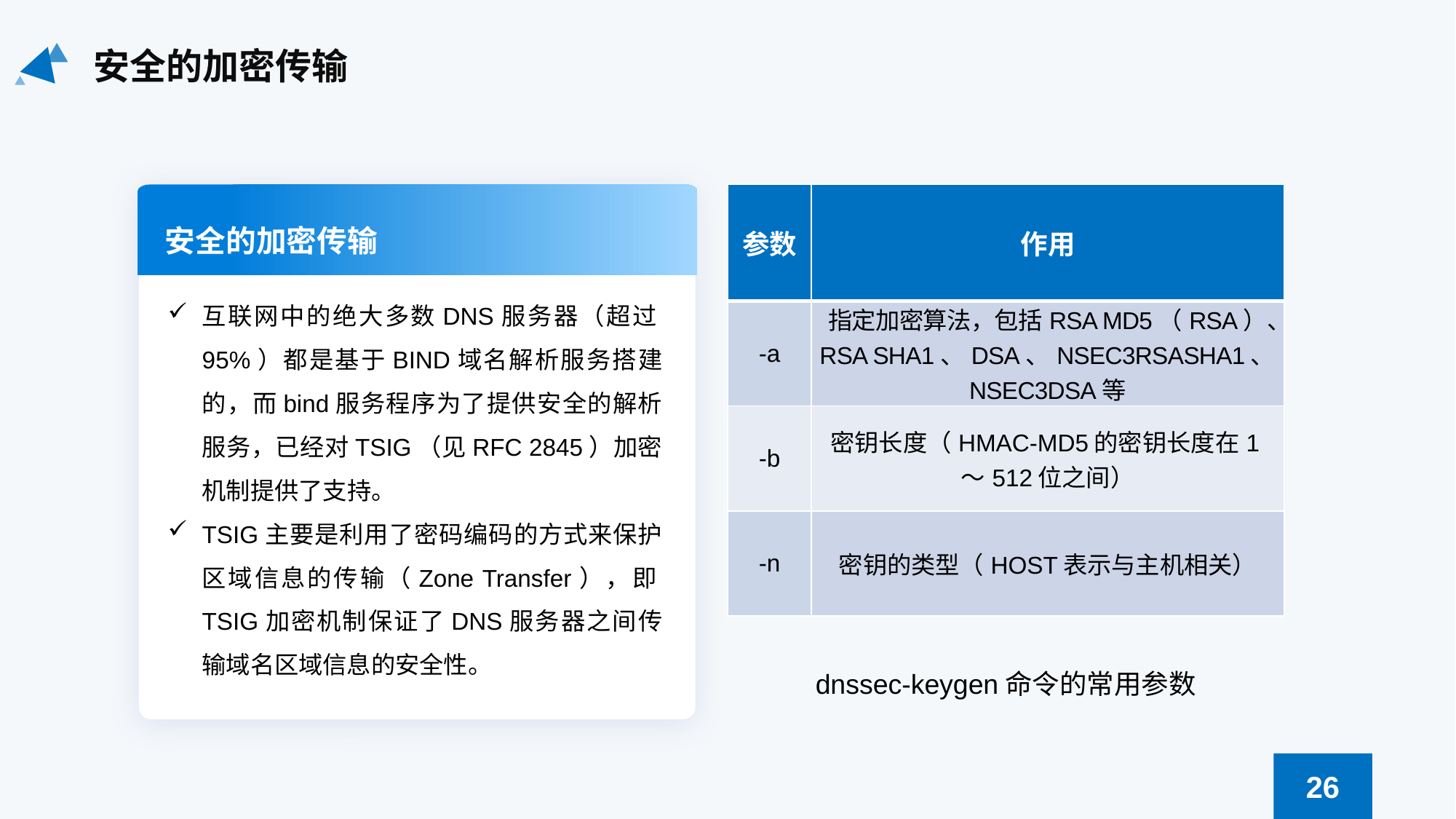

安全的加密传输

| 参数 | 作用 |
| --- | --- |
| -a | 指定加密算法，包括RSA MD5（RSA）、RSA SHA1、DSA、NSEC3RSASHA1、NSEC3DSA等 |
| -b | 密钥长度（HMAC-MD5的密钥长度在1～512位之间） |
| -n | 密钥的类型（HOST表示与主机相关） |
安全的加密传输
互联网中的绝大多数DNS服务器（超过95%）都是基于BIND域名解析服务搭建的，而bind服务程序为了提供安全的解析服务，已经对TSIG（见RFC 2845）加密机制提供了支持。
TSIG主要是利用了密码编码的方式来保护区域信息的传输（Zone Transfer），即TSIG加密机制保证了DNS服务器之间传输域名区域信息的安全性。
dnssec-keygen命令的常用参数

26